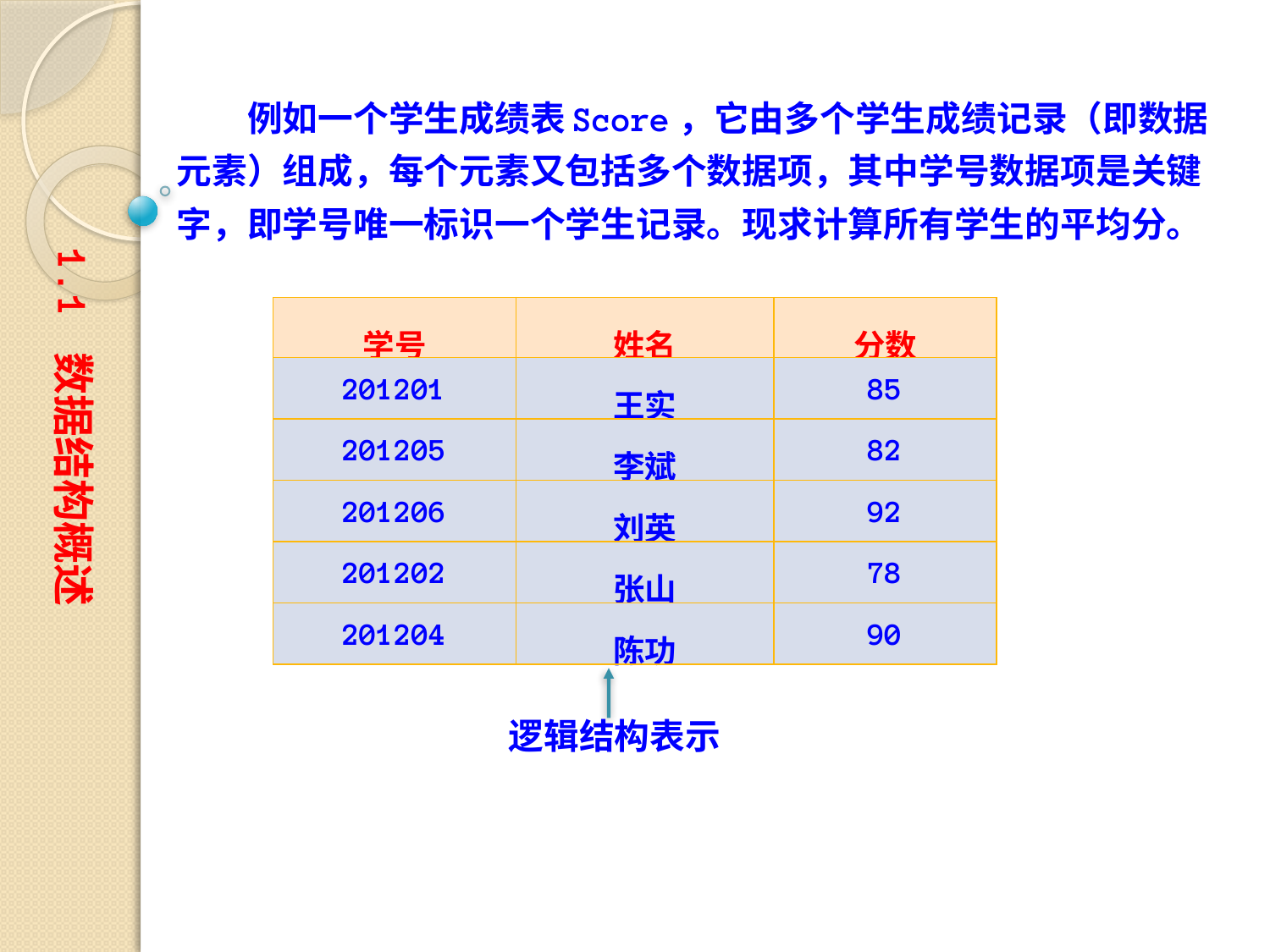

例如一个学生成绩表Score，它由多个学生成绩记录（即数据元素）组成，每个元素又包括多个数据项，其中学号数据项是关键字，即学号唯一标识一个学生记录。现求计算所有学生的平均分。
1.1 数据结构概述
| 学号 | 姓名 | 分数 |
| --- | --- | --- |
| 201201 | 王实 | 85 |
| 201205 | 李斌 | 82 |
| 201206 | 刘英 | 92 |
| 201202 | 张山 | 78 |
| 201204 | 陈功 | 90 |

逻辑结构表示